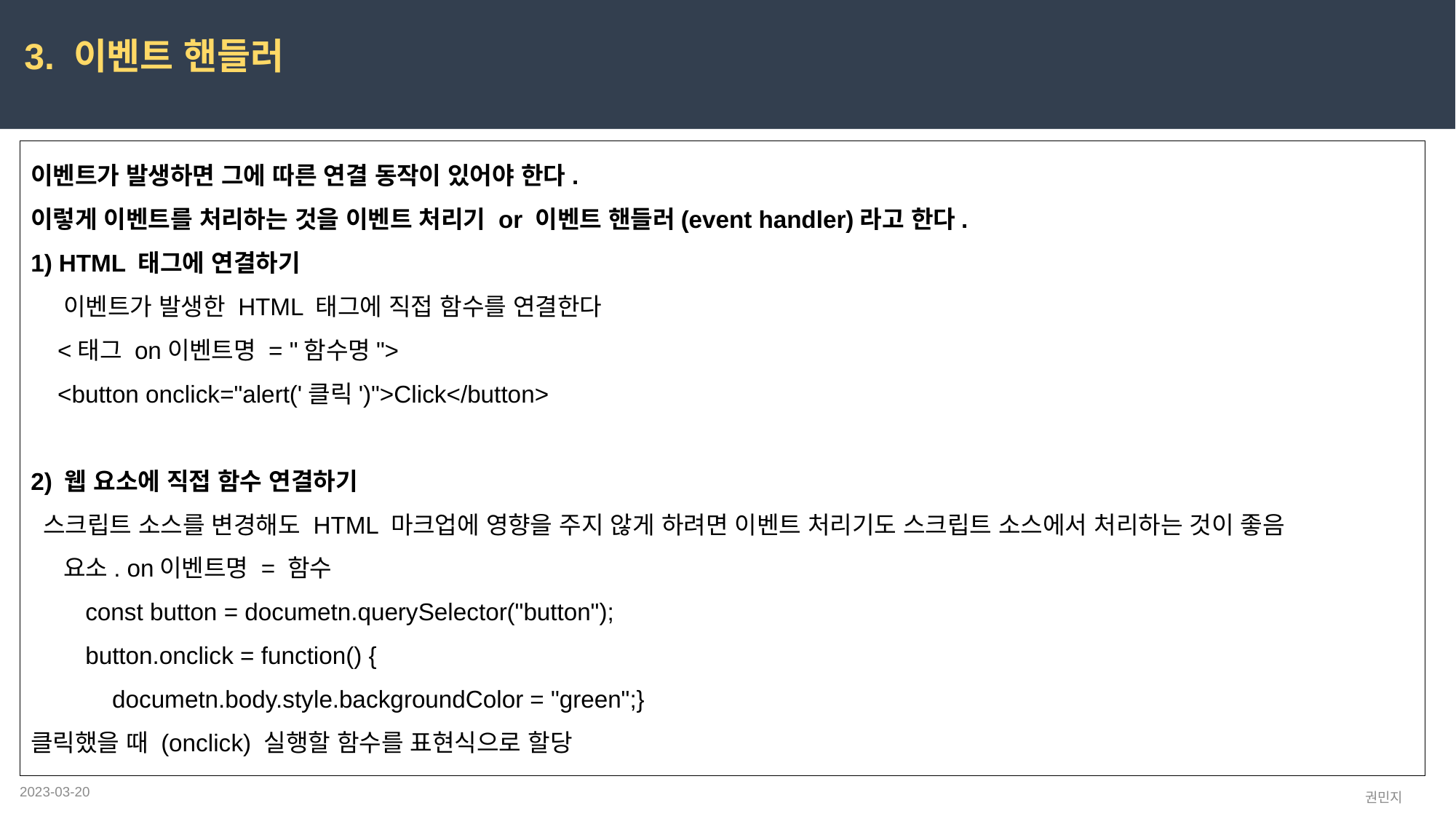

3. 이벤트 핸들러
이벤트가 발생하면 그에 따른 연결 동작이 있어야 한다.
이렇게 이벤트를 처리하는 것을 이벤트 처리기 or 이벤트 핸들러(event handler)라고 한다.
1) HTML 태그에 연결하기
    이벤트가 발생한 HTML 태그에 직접 함수를 연결한다
    <태그 on이벤트명 = "함수명">
    <button onclick="alert('클릭')">Click</button>

2) 웹 요소에 직접 함수 연결하기
 스크립트 소스를 변경해도 HTML 마크업에 영향을 주지 않게 하려면 이벤트 처리기도 스크립트 소스에서 처리하는 것이 좋음
    요소. on이벤트명 = 함수
const button = documetn.querySelector("button");
button.onclick = function() {
    documetn.body.style.backgroundColor = "green";}
클릭했을 때 (onclick) 실행할 함수를 표현식으로 할당

2023-03-20
권민지